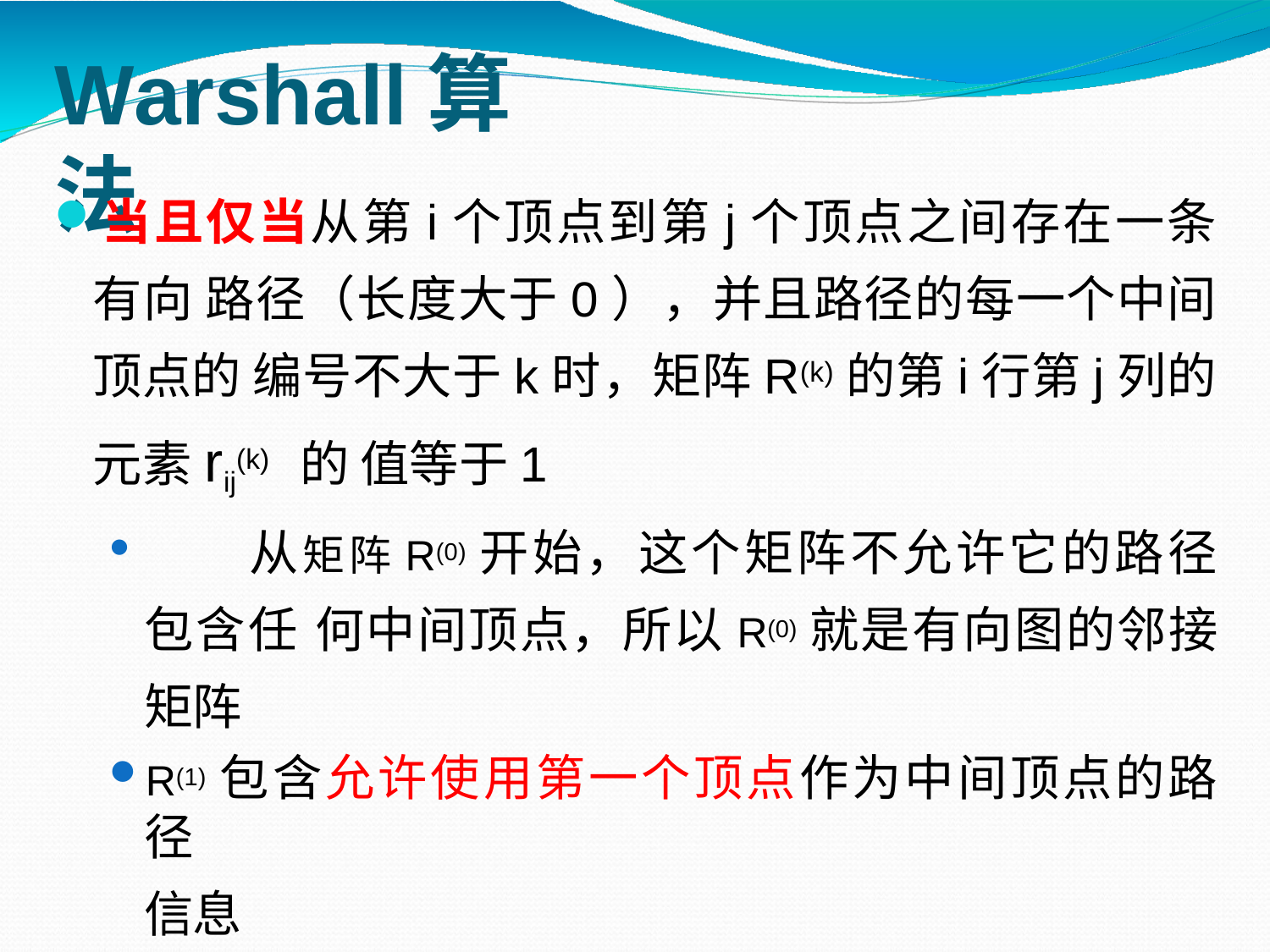

# Warshall算法
当且仅当从第i个顶点到第j个顶点之间存在一条有向 路径（长度大于0），并且路径的每一个中间顶点的 编号不大于k时，矩阵R(k)的第i行第j列的元素rij(k) 的 值等于1
	从矩阵R(0)开始，这个矩阵不允许它的路径包含任 何中间顶点，所以R(0)就是有向图的邻接矩阵
R(1)包含允许使用第一个顶点作为中间顶点的路径
信息